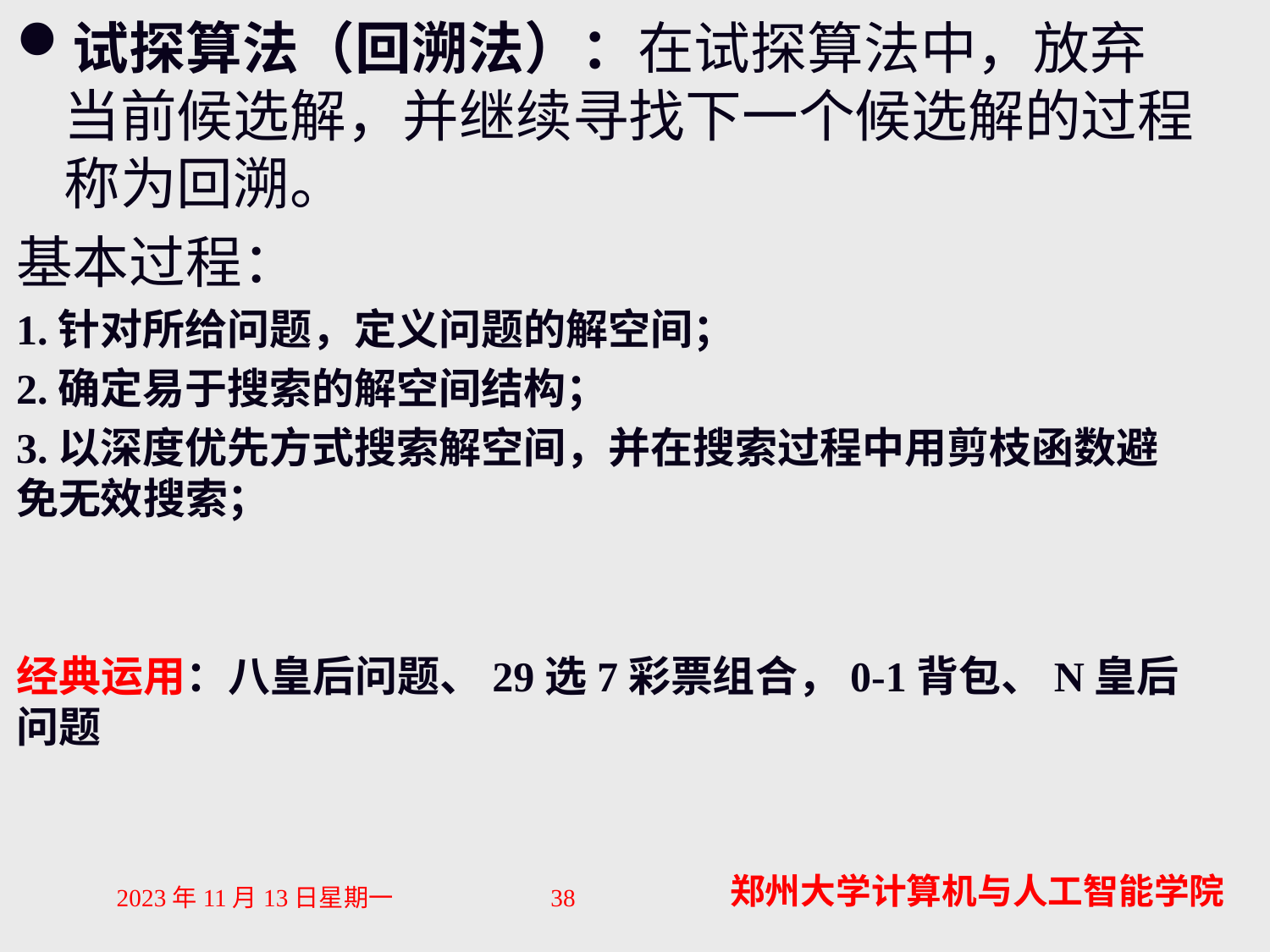

试探算法（回溯法）：在试探算法中，放弃当前候选解，并继续寻找下一个候选解的过程称为回溯。
基本过程：
1.针对所给问题，定义问题的解空间；
2.确定易于搜索的解空间结构；
3.以深度优先方式搜索解空间，并在搜索过程中用剪枝函数避免无效搜索；

经典运用：八皇后问题、29选7彩票组合，0-1背包、N皇后问题